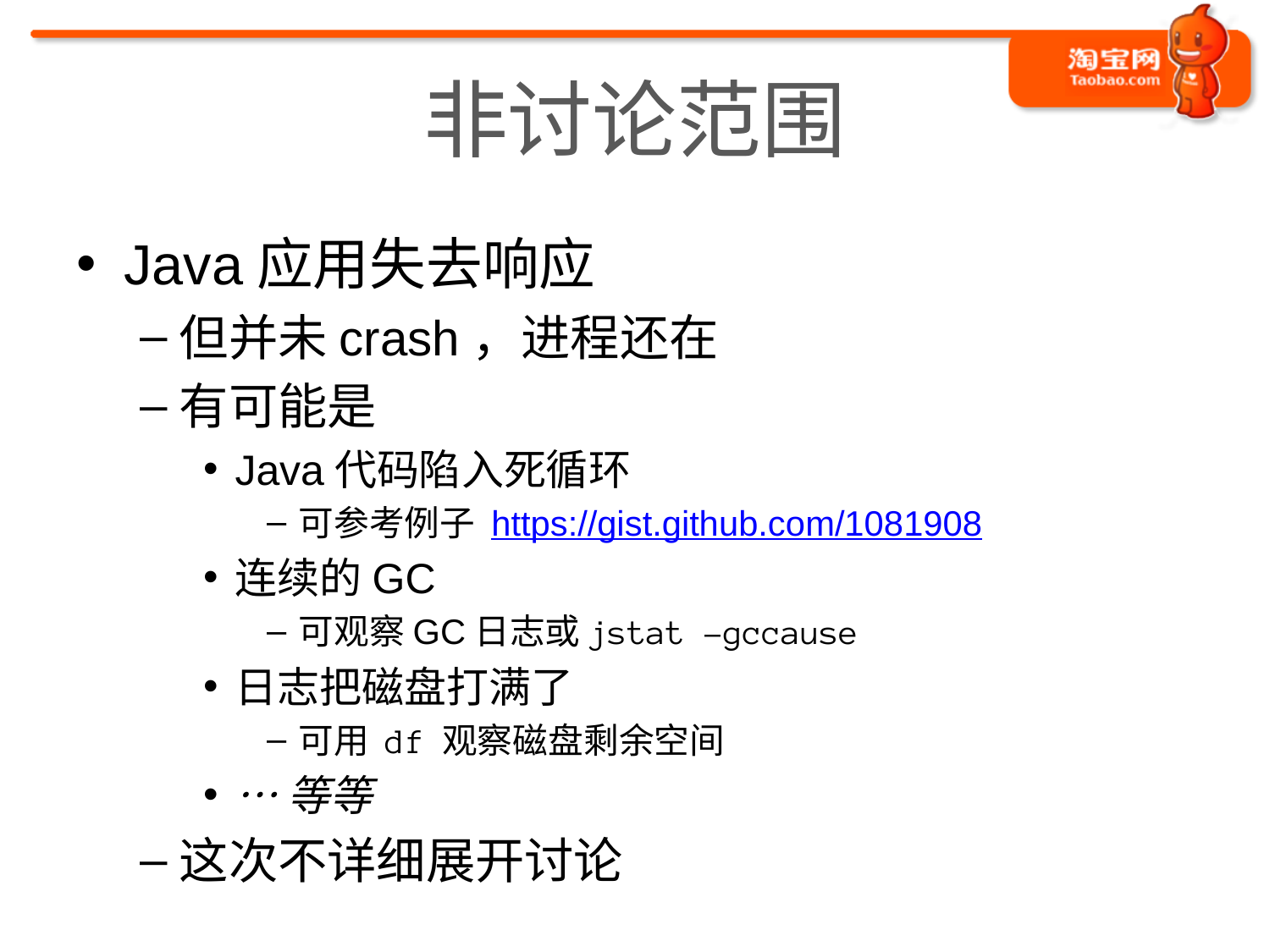

# 非讨论范围
Java应用失去响应
但并未crash，进程还在
有可能是
Java代码陷入死循环
可参考例子 https://gist.github.com/1081908
连续的GC
可观察GC日志或jstat -gccause
日志把磁盘打满了
可用 df 观察磁盘剩余空间
…等等
这次不详细展开讨论